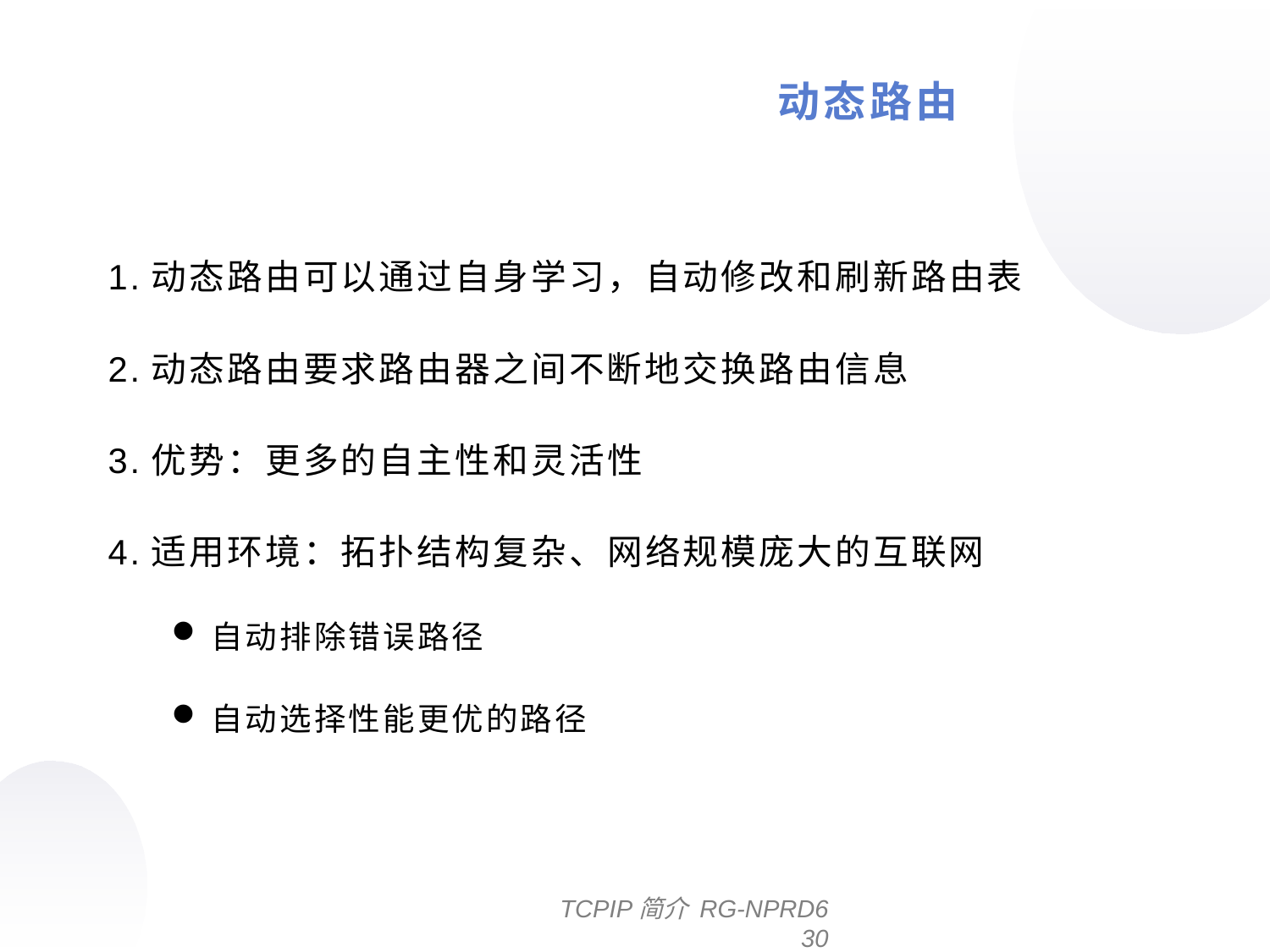

动态路由
1.动态路由可以通过自身学习，自动修改和刷新路由表
2.动态路由要求路由器之间不断地交换路由信息
3.优势：更多的自主性和灵活性
4.适用环境：拓扑结构复杂、网络规模庞大的互联网
自动排除错误路径
自动选择性能更优的路径

TCPIP简介 RG-NPRD6
30